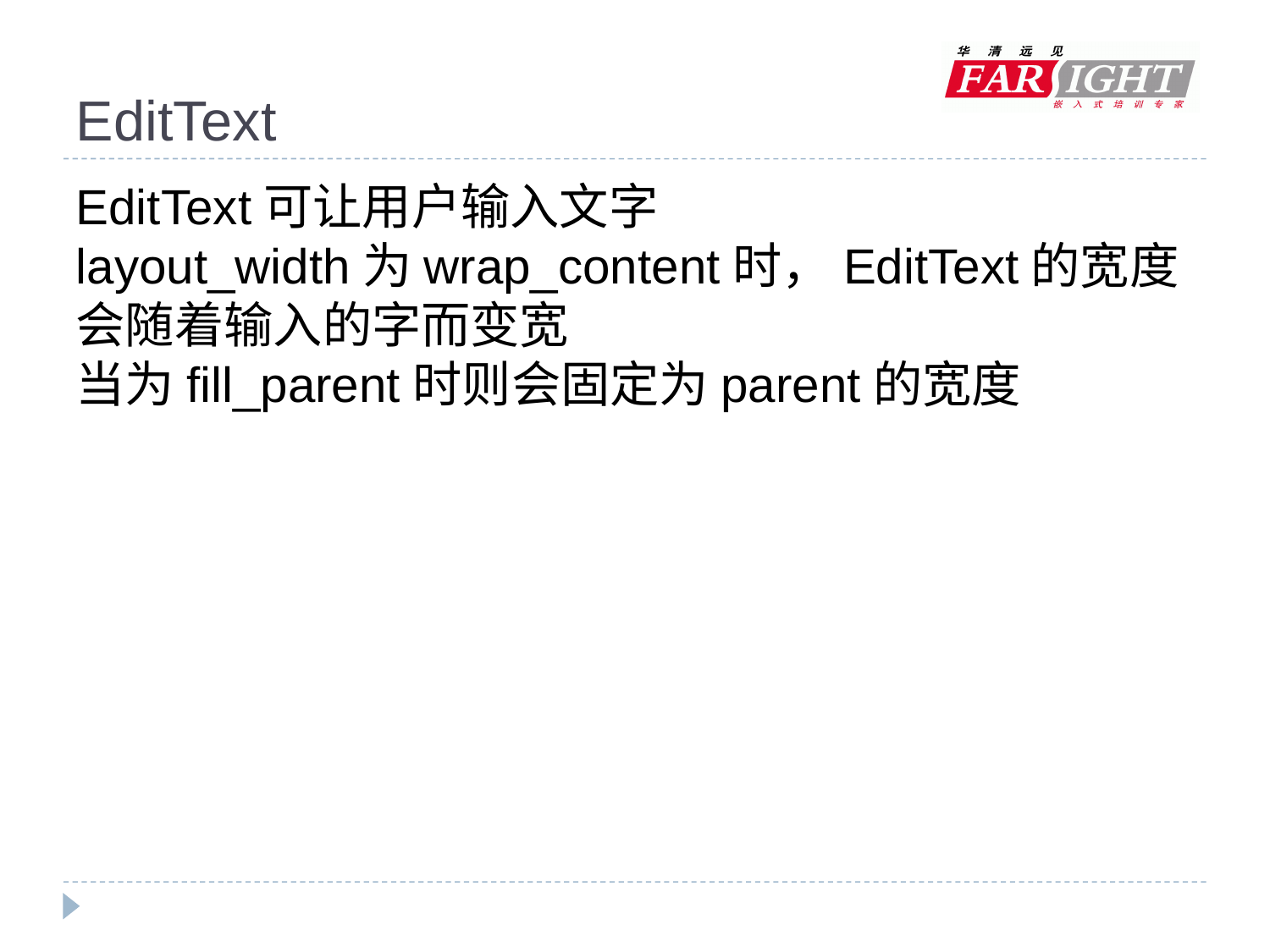

# EditText
EditText可让用户输入文字
layout_width为wrap_content时，EditText的宽度会随着输入的字而变宽
当为fill_parent时则会固定为parent的宽度